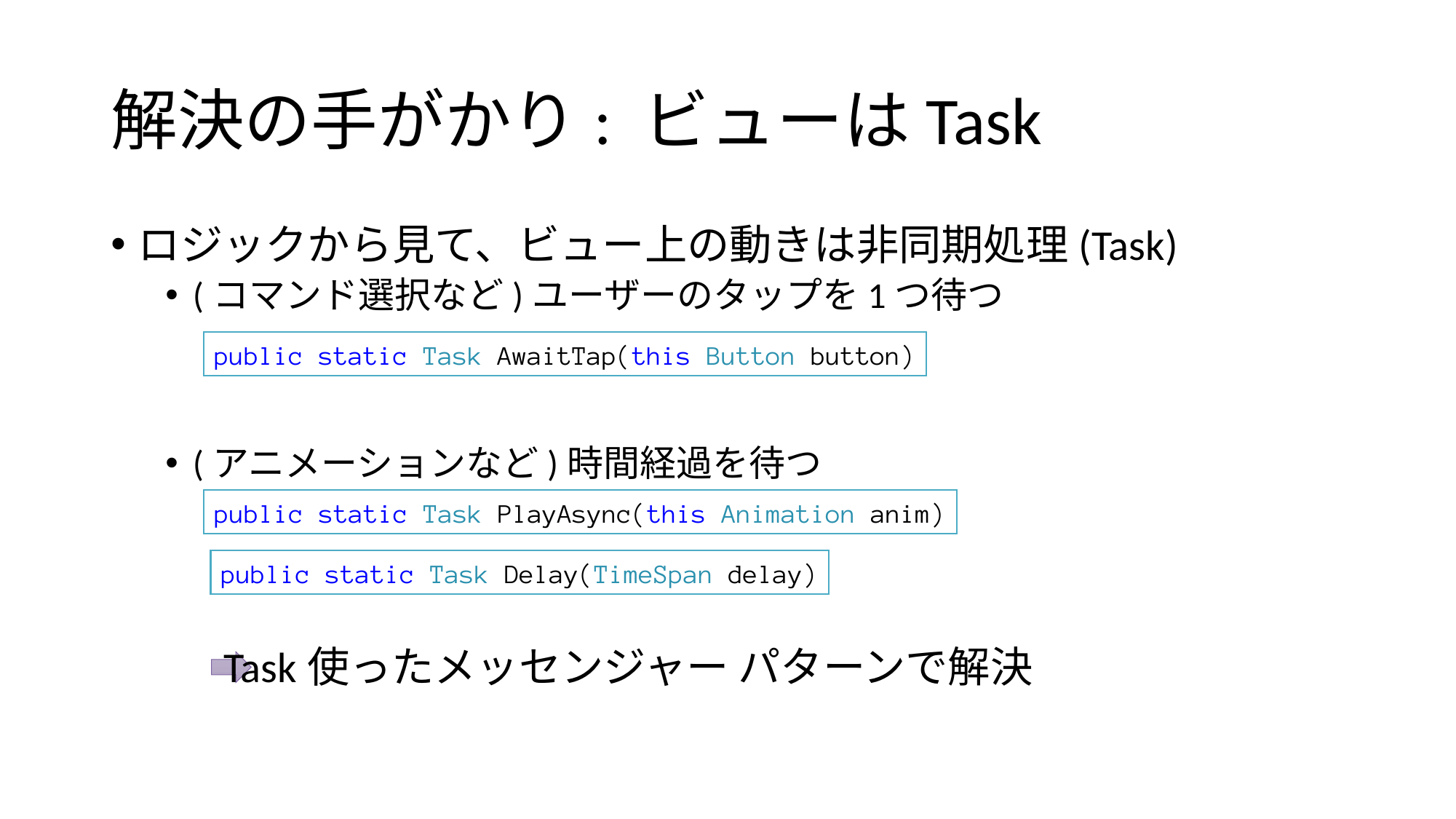

# 解決の手がかり: ビューはTask
ロジックから見て、ビュー上の動きは非同期処理(Task)
(コマンド選択など)ユーザーのタップを1つ待つ

(アニメーションなど)時間経過を待つ
public static Task AwaitTap(this Button button)
public static Task PlayAsync(this Animation anim)
public static Task Delay(TimeSpan delay)
Task使ったメッセンジャー パターンで解決